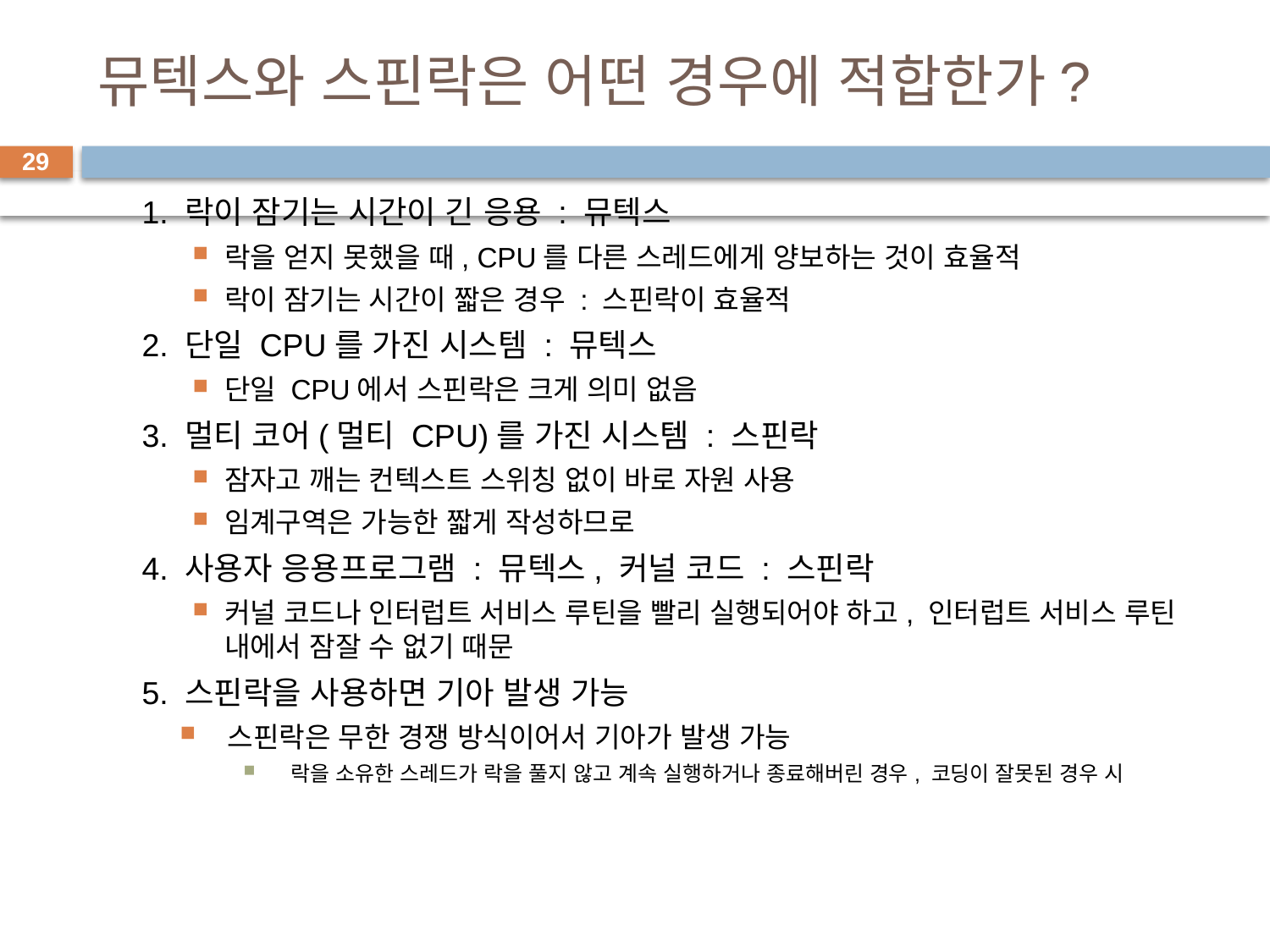

# 뮤텍스와 스핀락은 어떤 경우에 적합한가?
29
1. 락이 잠기는 시간이 긴 응용 : 뮤텍스
락을 얻지 못했을 때, CPU를 다른 스레드에게 양보하는 것이 효율적
락이 잠기는 시간이 짧은 경우 : 스핀락이 효율적
2. 단일 CPU를 가진 시스템 : 뮤텍스
단일 CPU에서 스핀락은 크게 의미 없음
3. 멀티 코어(멀티 CPU)를 가진 시스템 : 스핀락
잠자고 깨는 컨텍스트 스위칭 없이 바로 자원 사용
임계구역은 가능한 짧게 작성하므로
4. 사용자 응용프로그램 : 뮤텍스, 커널 코드 : 스핀락
커널 코드나 인터럽트 서비스 루틴을 빨리 실행되어야 하고, 인터럽트 서비스 루틴 내에서 잠잘 수 없기 때문
5. 스핀락을 사용하면 기아 발생 가능
스핀락은 무한 경쟁 방식이어서 기아가 발생 가능
락을 소유한 스레드가 락을 풀지 않고 계속 실행하거나 종료해버린 경우, 코딩이 잘못된 경우 시